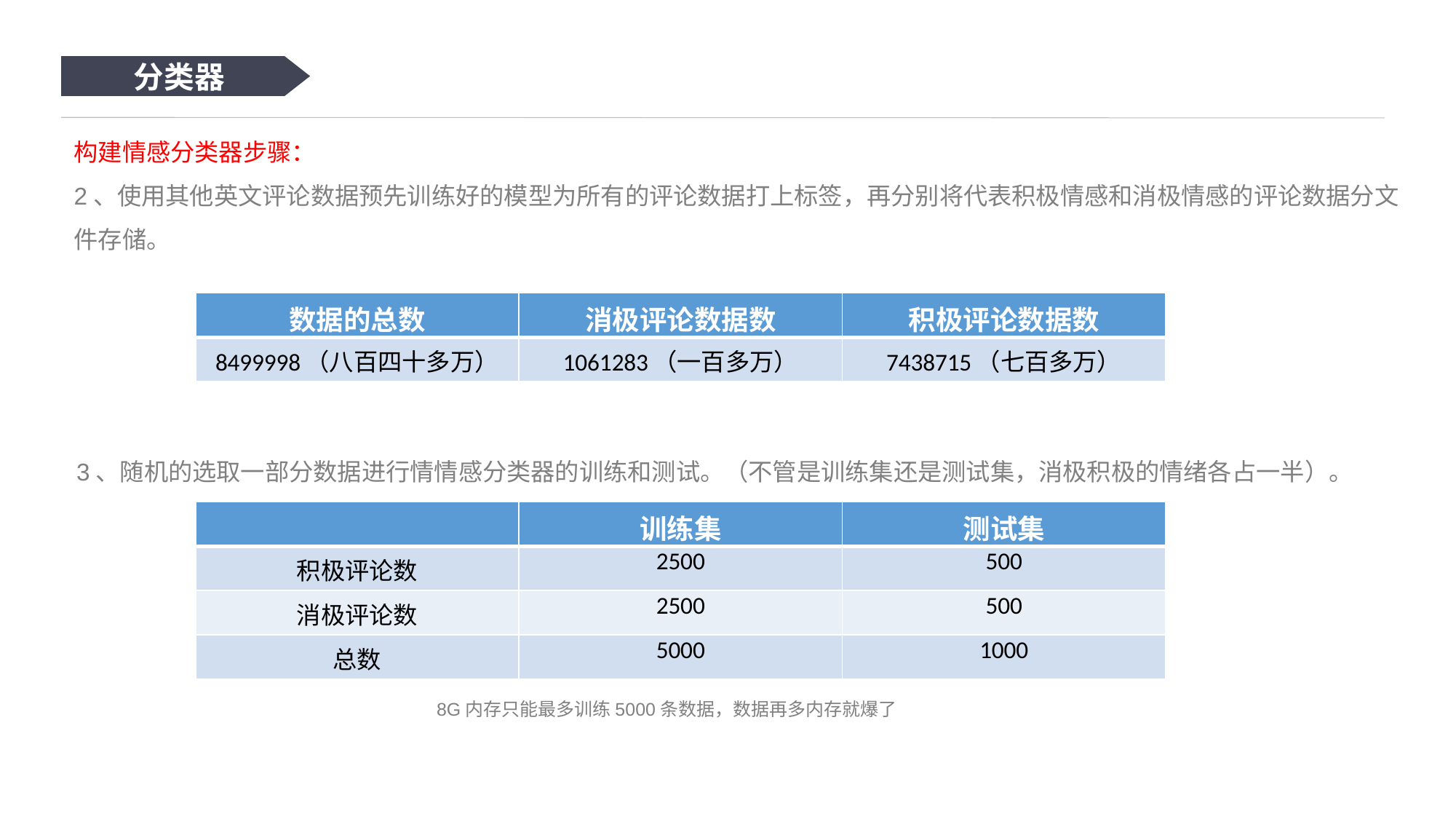

分类器
构建情感分类器步骤：
2、使用其他英文评论数据预先训练好的模型为所有的评论数据打上标签，再分别将代表积极情感和消极情感的评论数据分文件存储。
| 数据的总数 | 消极评论数据数 | 积极评论数据数 |
| --- | --- | --- |
| 8499998（八百四十多万） | 1061283（一百多万） | 7438715（七百多万） |
3、随机的选取一部分数据进行情情感分类器的训练和测试。（不管是训练集还是测试集，消极积极的情绪各占一半）。
|  | 训练集 | 测试集 |
| --- | --- | --- |
| 积极评论数 | 2500 | 500 |
| 消极评论数 | 2500 | 500 |
| 总数 | 5000 | 1000 |
8G内存只能最多训练5000条数据，数据再多内存就爆了